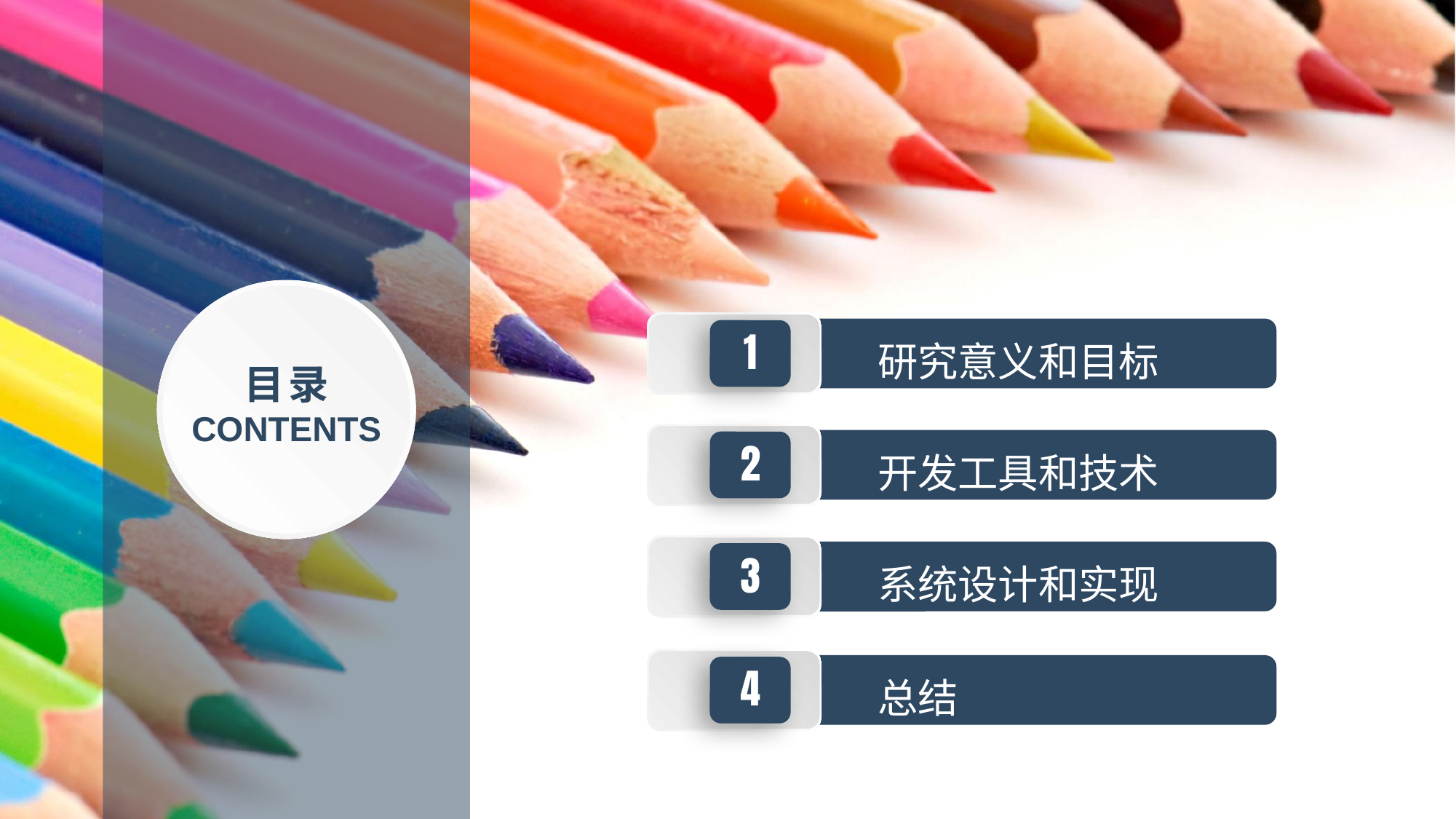

目录
contents

1
研究意义和目标

2
开发工具和技术

3
系统设计和实现

4
总结